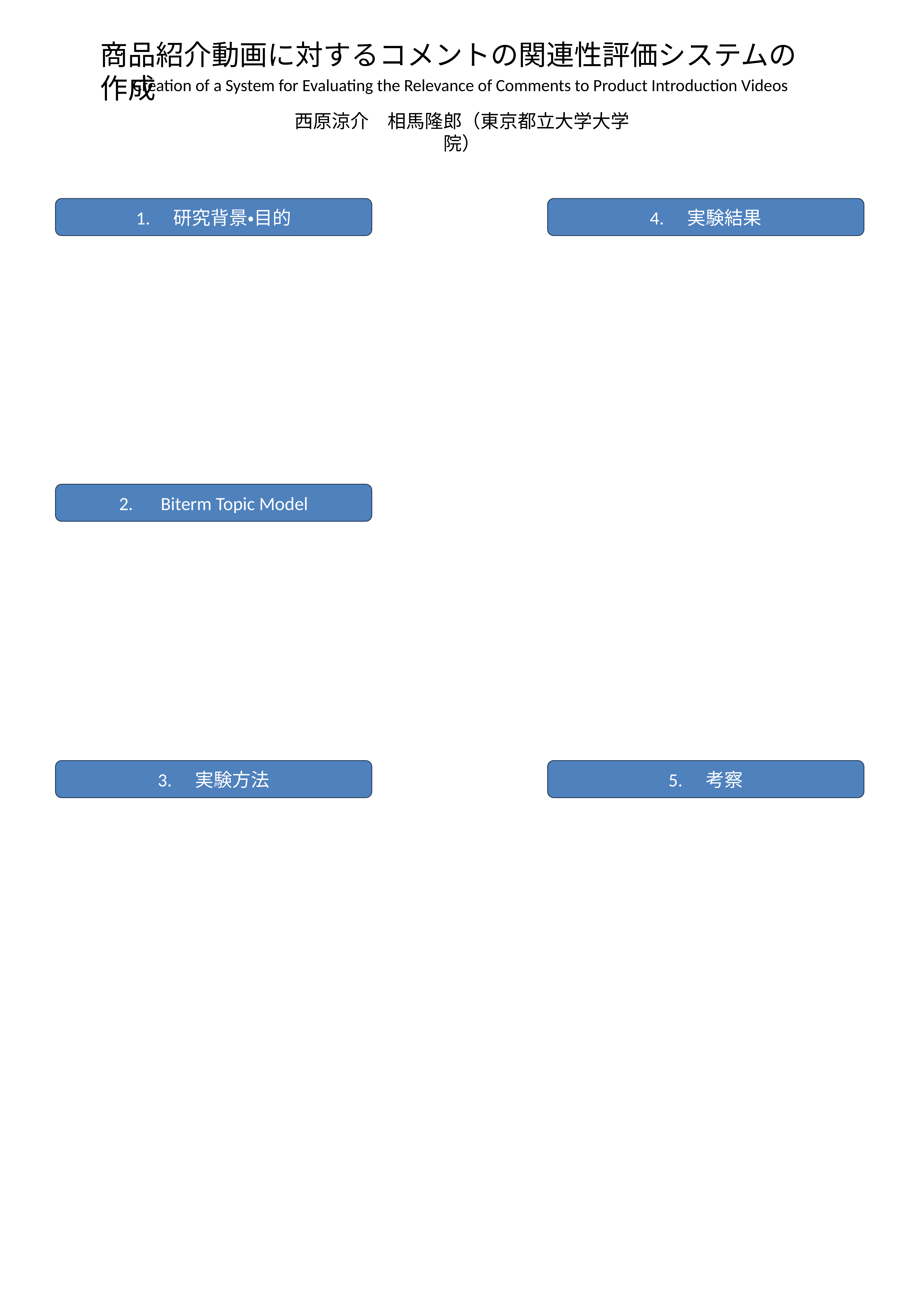

商品紹介動画に対するコメントの関連性評価システムの作成
Creation of a System for Evaluating the Relevance of Comments to Product Introduction Videos
西原涼介　相馬隆郎（東京都立大学大学院）
1.　研究背景・目的
4.　実験結果
2.　Biterm Topic Model
3.　実験方法
5.　考察